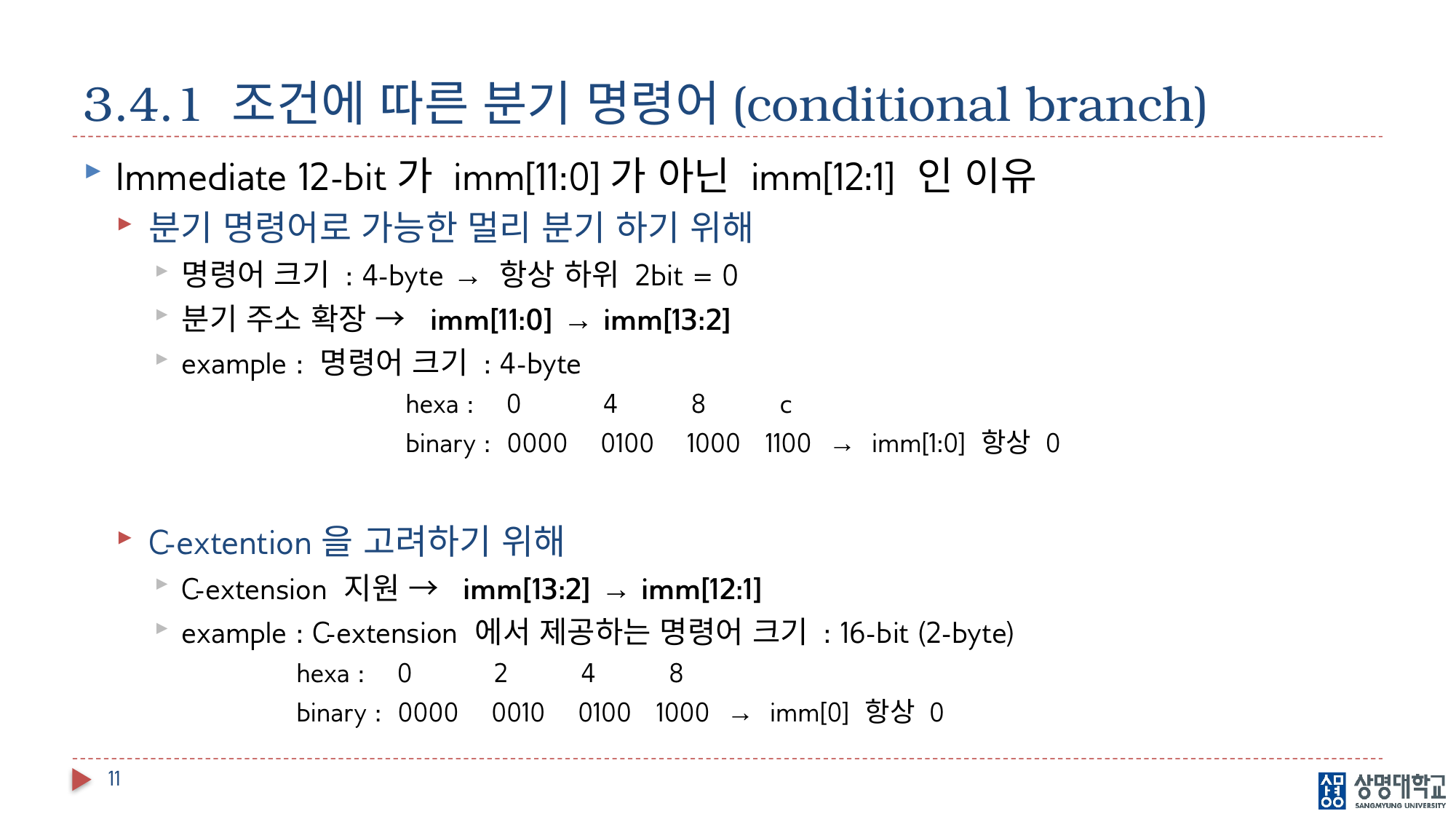

# 3.4.1 조건에 따른 분기 명령어(conditional branch)

Immediate 12-bit가 imm[11:0]가 아닌 imm[12:1] 인 이유
분기 명령어로 가능한 멀리 분기 하기 위해
명령어 크기 : 4-byte → 항상 하위 2bit = 0
분기 주소 확장 →  imm[11:0] → imm[13:2]
example : 명령어 크기 : 4-byte
		hexa :    0          4         8         c
		binary :  0000    0100    1000   1100  →  imm[1:0] 항상 0

C-extention을 고려하기 위해
C-extension 지원 →  imm[13:2] → imm[12:1]
example : C-extension 에서 제공하는 명령어 크기 : 16-bit (2-byte)
 	hexa :    0          2         4         8
 	binary :  0000    0010    0100   1000  →  imm[0] 항상 0

11